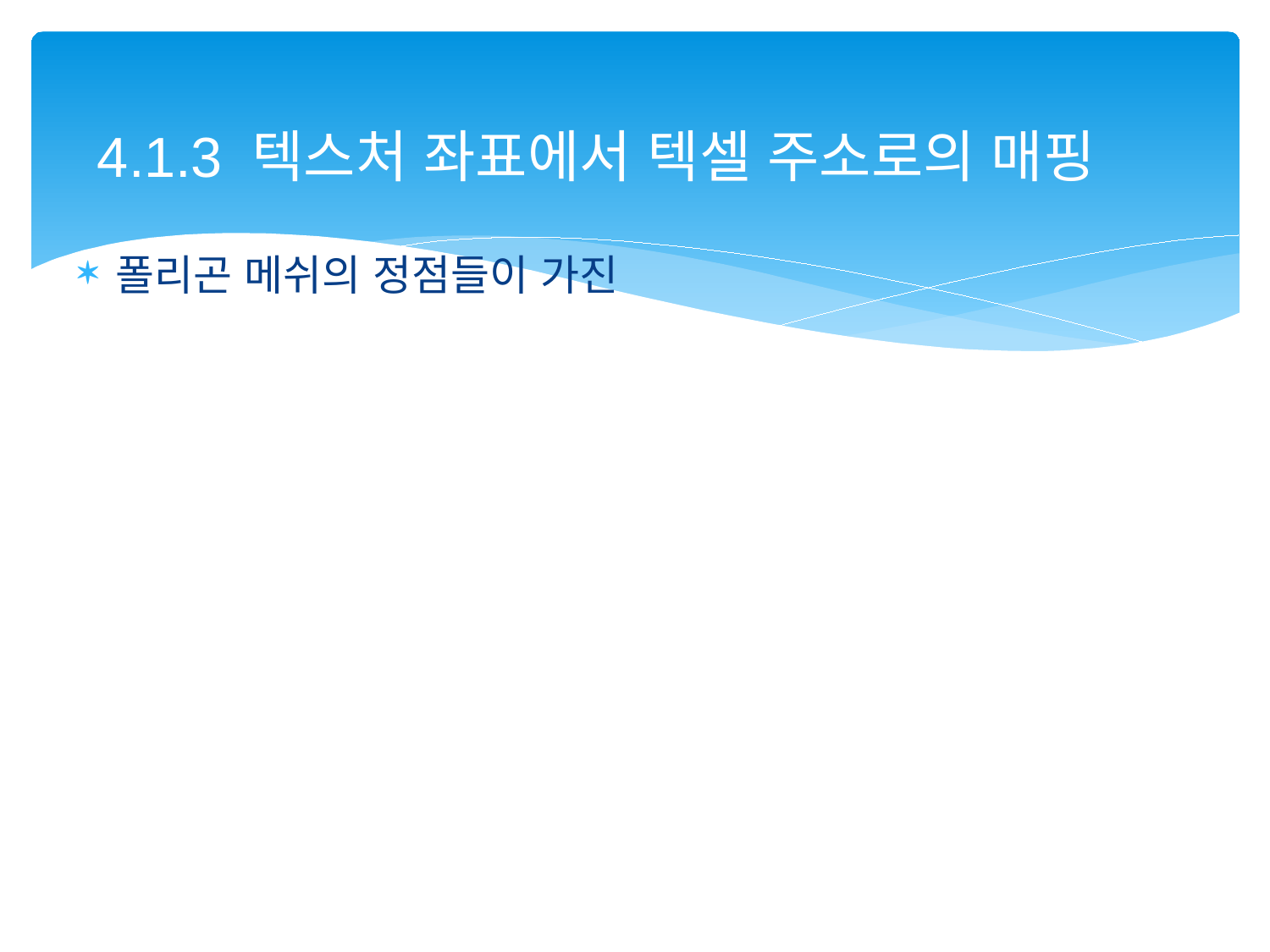

4.1.3 텍스처 좌표에서 텍셀 주소로의 매핑
폴리곤 메쉬의 정점들이 가진